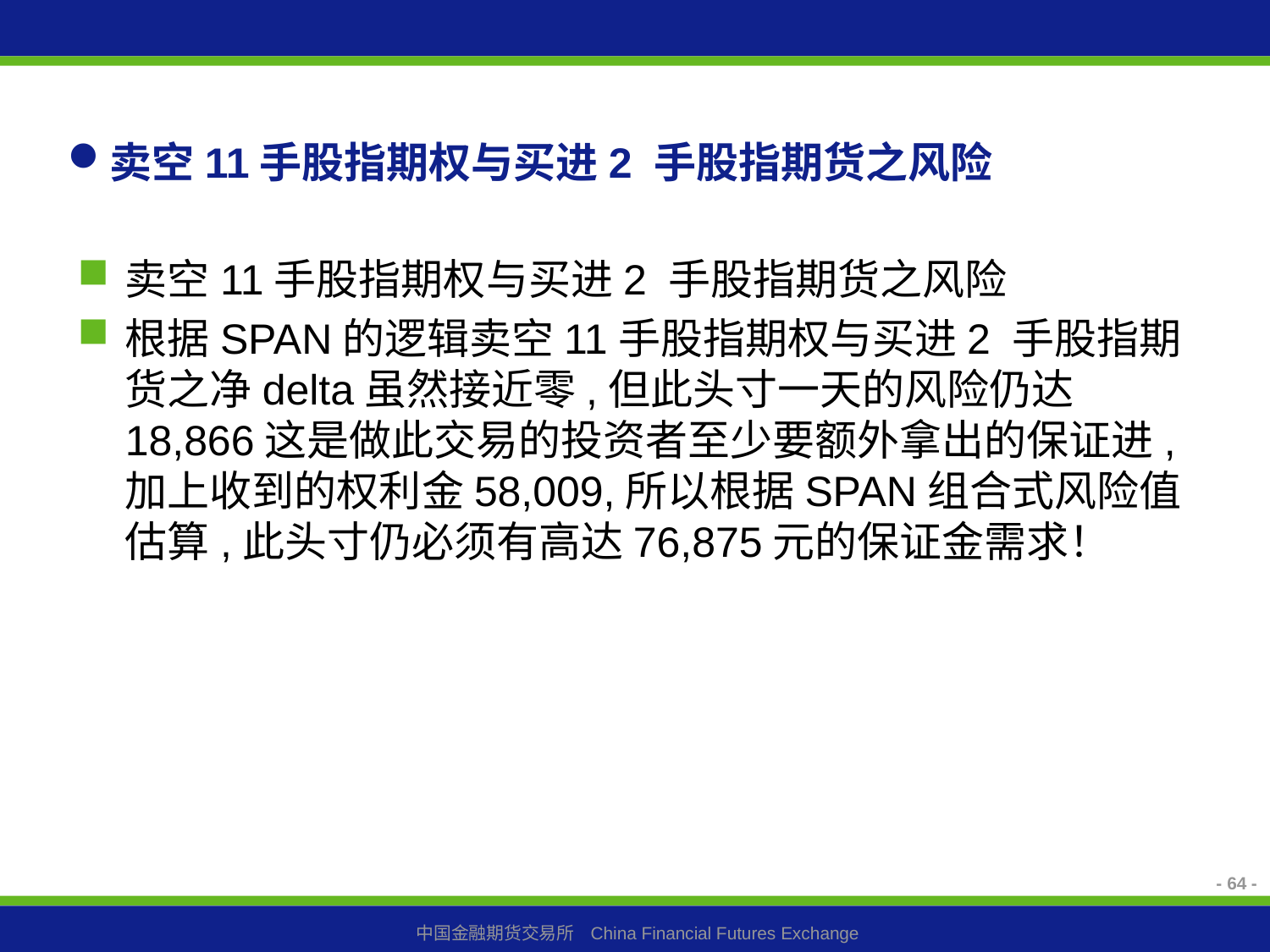

# 卖空11手股指期权与买进2 手股指期货之风险
卖空11手股指期权与买进2 手股指期货之风险
根据SPAN的逻辑卖空11手股指期权与买进2 手股指期货之净delta虽然接近零,但此头寸一天的风险仍达18,866这是做此交易的投资者至少要额外拿出的保证进,加上收到的权利金58,009,所以根据SPAN组合式风险值估算,此头寸仍必须有高达76,875元的保证金需求！
- 64 -